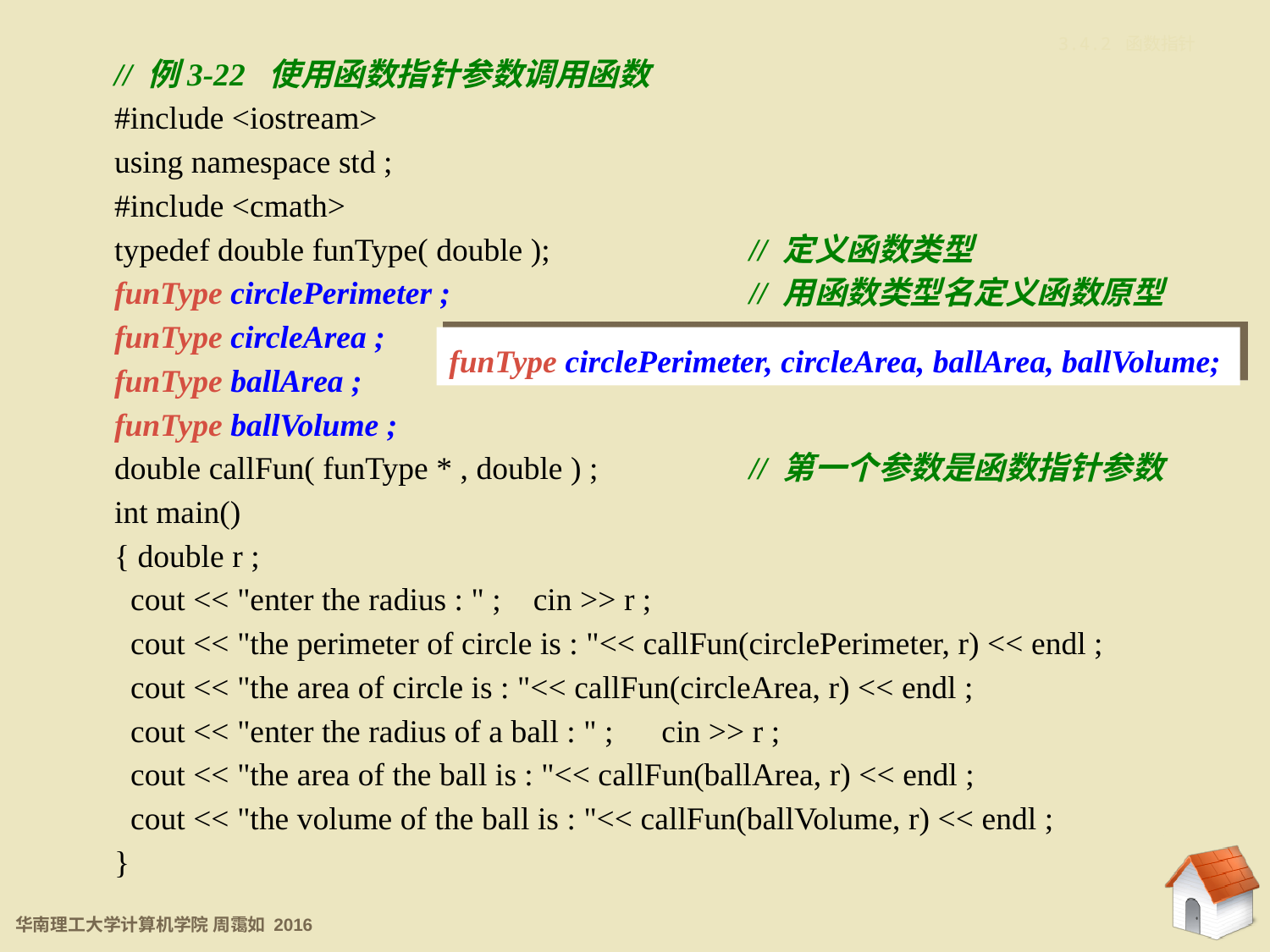

3.4.2 函数指针
// 例3-22  使用函数指针参数调用函数
#include <iostream>
using namespace std ;
#include <cmath>
typedef double funType( double );		// 定义函数类型
funType circlePerimeter ;			// 用函数类型名定义函数原型
funType circleArea ;
funType ballArea ;
funType ballVolume ;
double callFun( funType * , double ) ;		// 第一个参数是函数指针参数
int main()
{ double r ;
  cout << "enter the radius : " ;    cin >> r ;
  cout << "the perimeter of circle is : "<< callFun(circlePerimeter, r) << endl ;
  cout << "the area of circle is : "<< callFun(circleArea, r) << endl ;
  cout << "enter the radius of a ball : " ;      cin >> r ;
  cout << "the area of the ball is : "<< callFun(ballArea, r) << endl ;
  cout << "the volume of the ball is : "<< callFun(ballVolume, r) << endl ;
}
funType circlePerimeter, circleArea, ballArea, ballVolume;